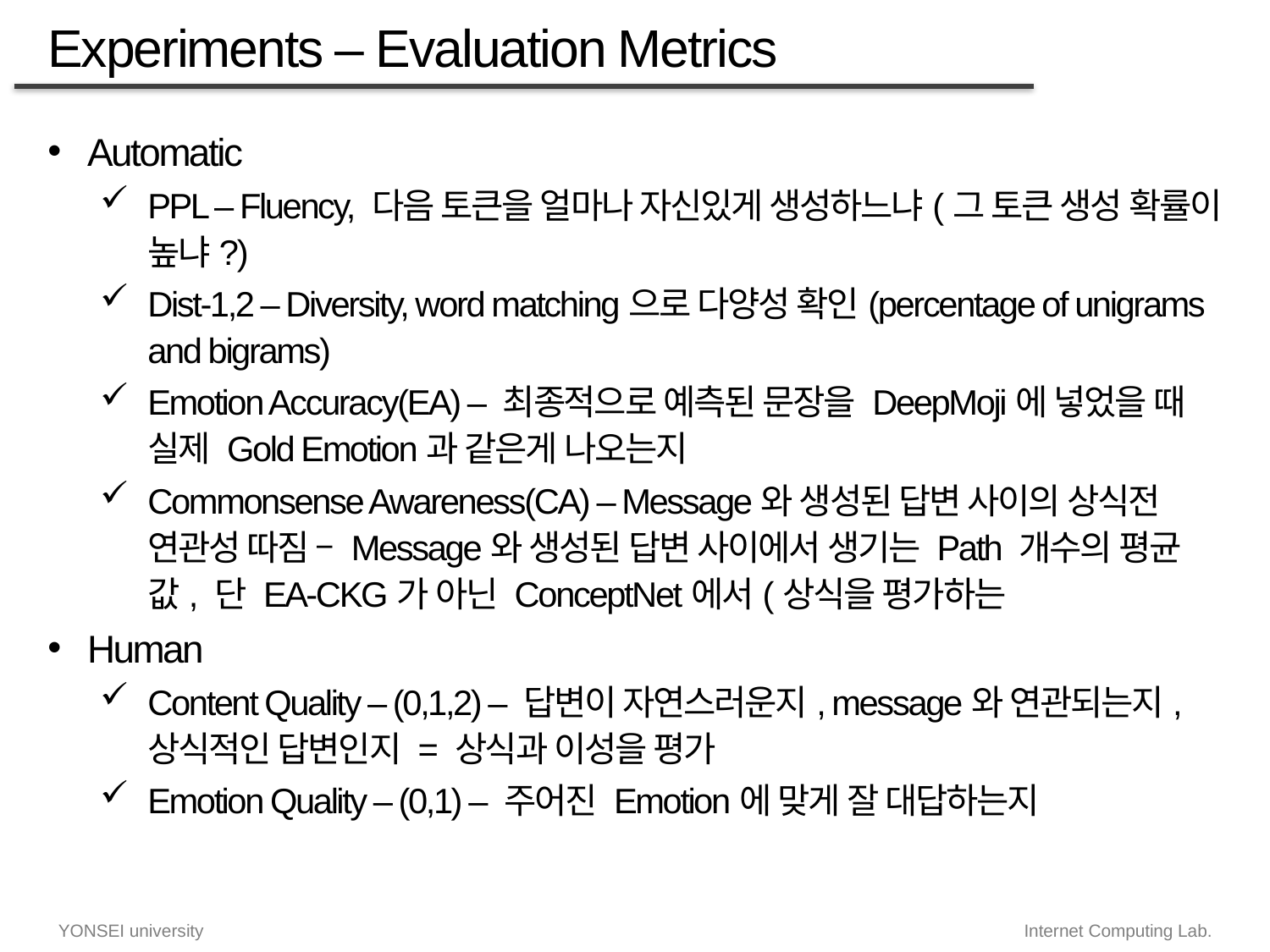

# Experiments – Evaluation Metrics
Automatic
PPL – Fluency, 다음 토큰을 얼마나 자신있게 생성하느냐(그 토큰 생성 확률이 높냐?)
Dist-1,2 – Diversity, word matching으로 다양성 확인(percentage of unigrams and bigrams)
Emotion Accuracy(EA) – 최종적으로 예측된 문장을 DeepMoji에 넣었을 때 실제 Gold Emotion과 같은게 나오는지
Commonsense Awareness(CA) – Message와 생성된 답변 사이의 상식전 연관성 따짐 – Message와 생성된 답변 사이에서 생기는 Path 개수의 평균값, 단 EA-CKG가 아닌 ConceptNet에서(상식을 평가하는
Human
Content Quality – (0,1,2) – 답변이 자연스러운지, message와 연관되는지, 상식적인 답변인지 = 상식과 이성을 평가
Emotion Quality – (0,1) – 주어진 Emotion에 맞게 잘 대답하는지